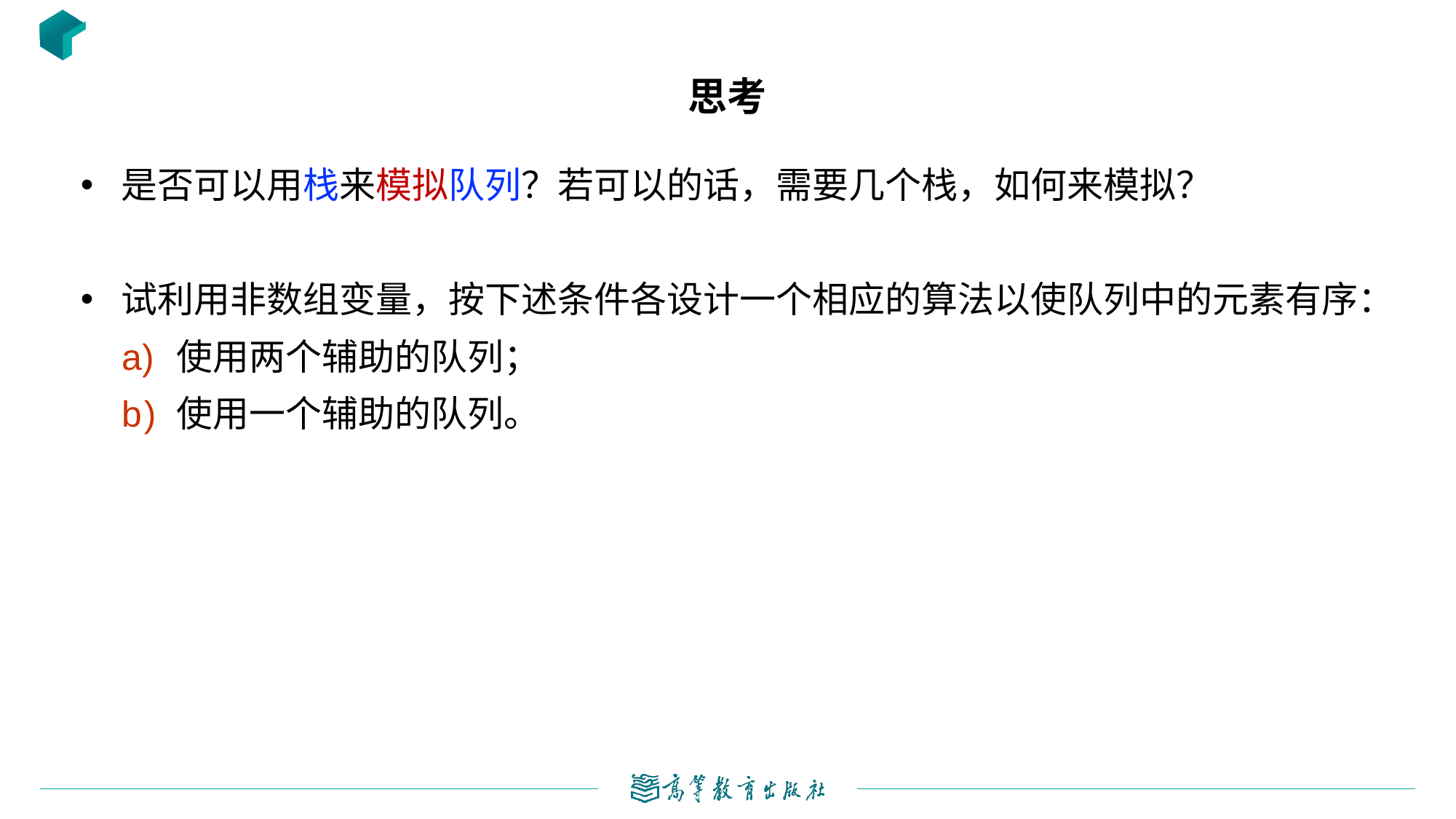

# 思考
是否可以用栈来模拟队列？若可以的话，需要几个栈，如何来模拟？

试利用非数组变量，按下述条件各设计一个相应的算法以使队列中的元素有序：
使用两个辅助的队列；
使用一个辅助的队列。